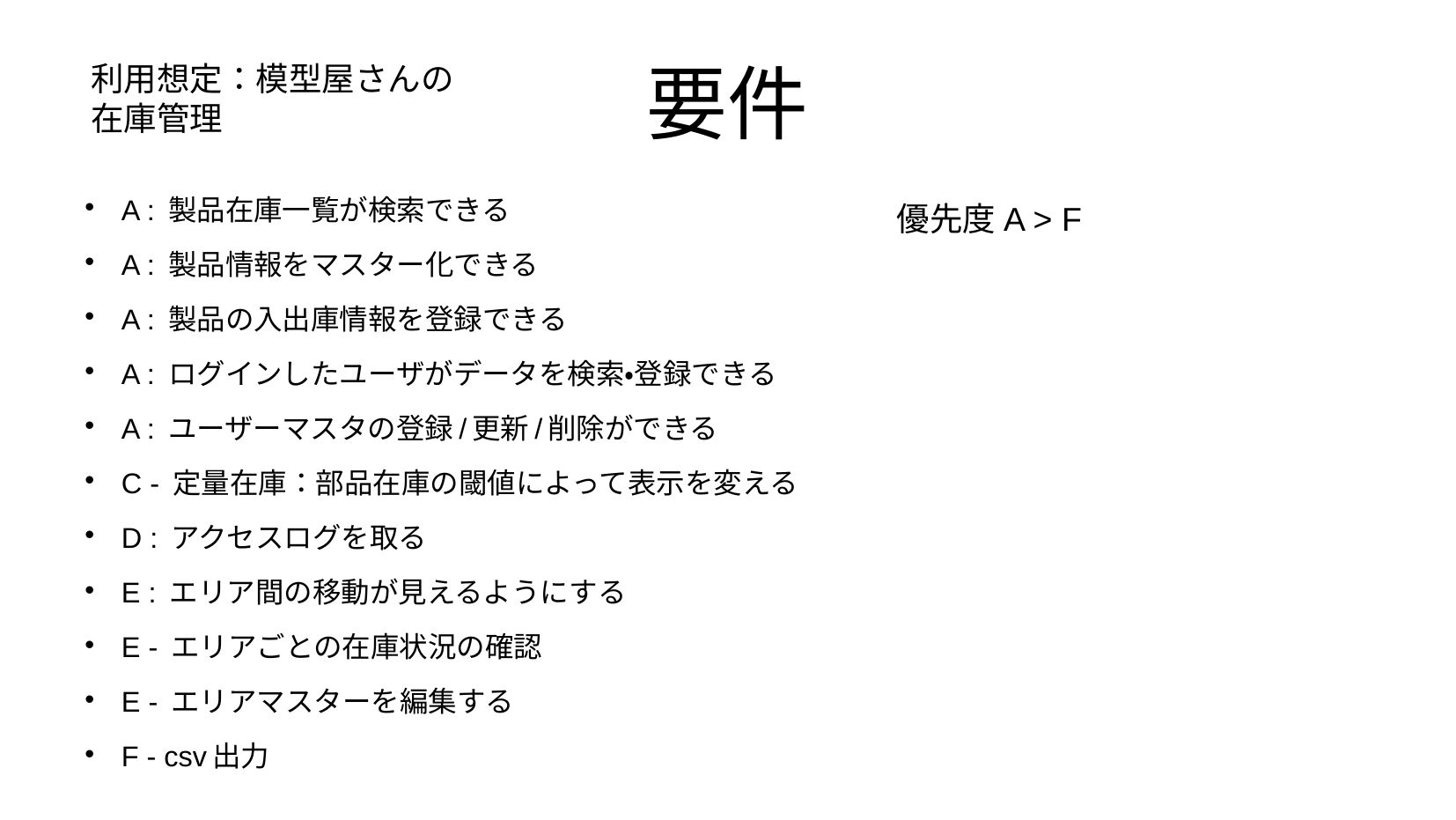

# 要件
利用想定：模型屋さんの在庫管理
A : 製品在庫一覧が検索できる
A : 製品情報をマスター化できる
A : 製品の入出庫情報を登録できる
A : ログインしたユーザがデータを検索・登録できる
A : ユーザーマスタの登録/更新/削除ができる
C - 定量在庫：部品在庫の閾値によって表示を変える
D : アクセスログを取る
E : エリア間の移動が見えるようにする
E - エリアごとの在庫状況の確認
E - エリアマスターを編集する
F - csv出力
優先度A > F